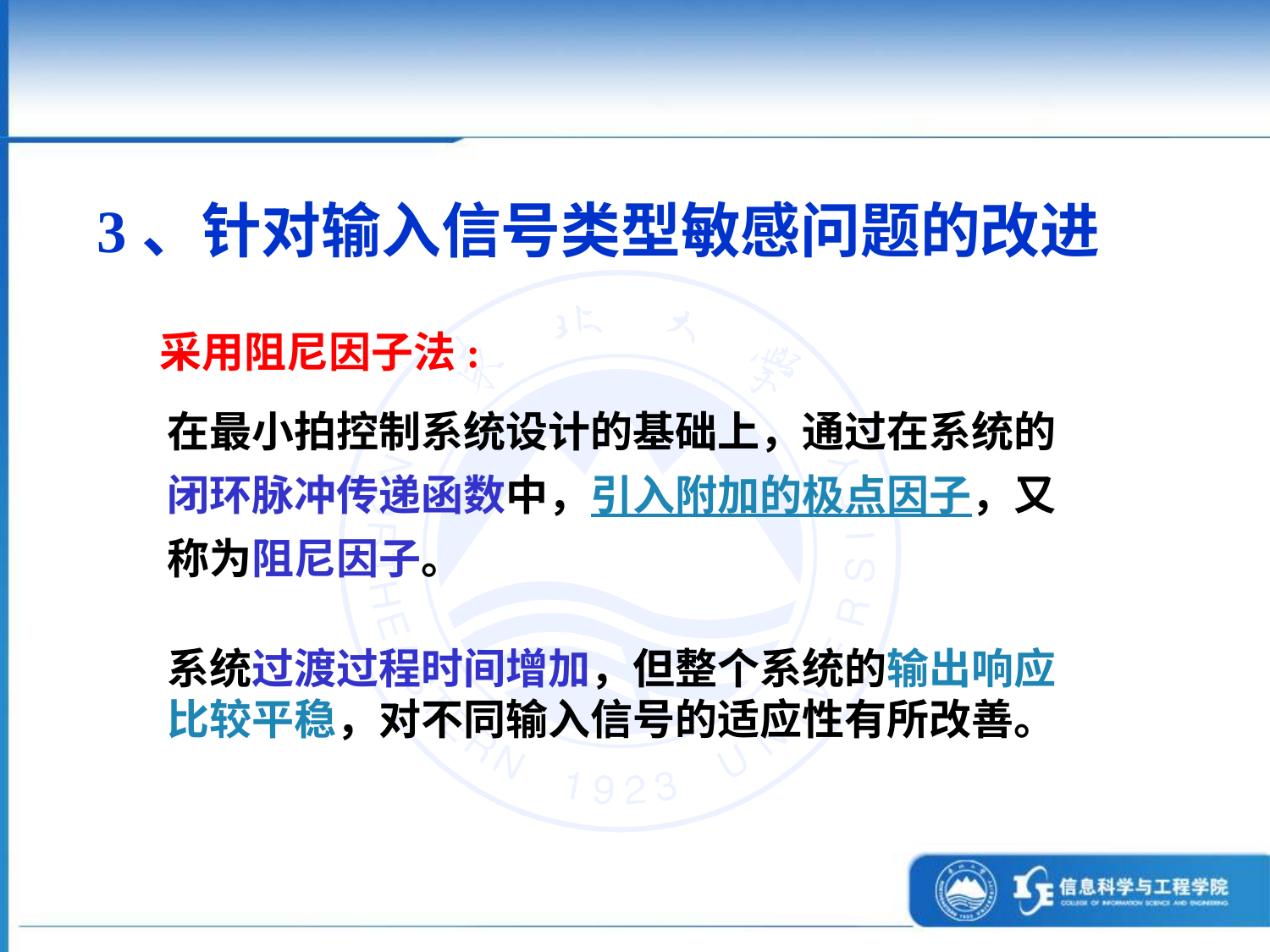

3、针对输入信号类型敏感问题的改进
采用阻尼因子法:
在最小拍控制系统设计的基础上，通过在系统的闭环脉冲传递函数中，引入附加的极点因子，又称为阻尼因子。
系统过渡过程时间增加，但整个系统的输出响应比较平稳，对不同输入信号的适应性有所改善。